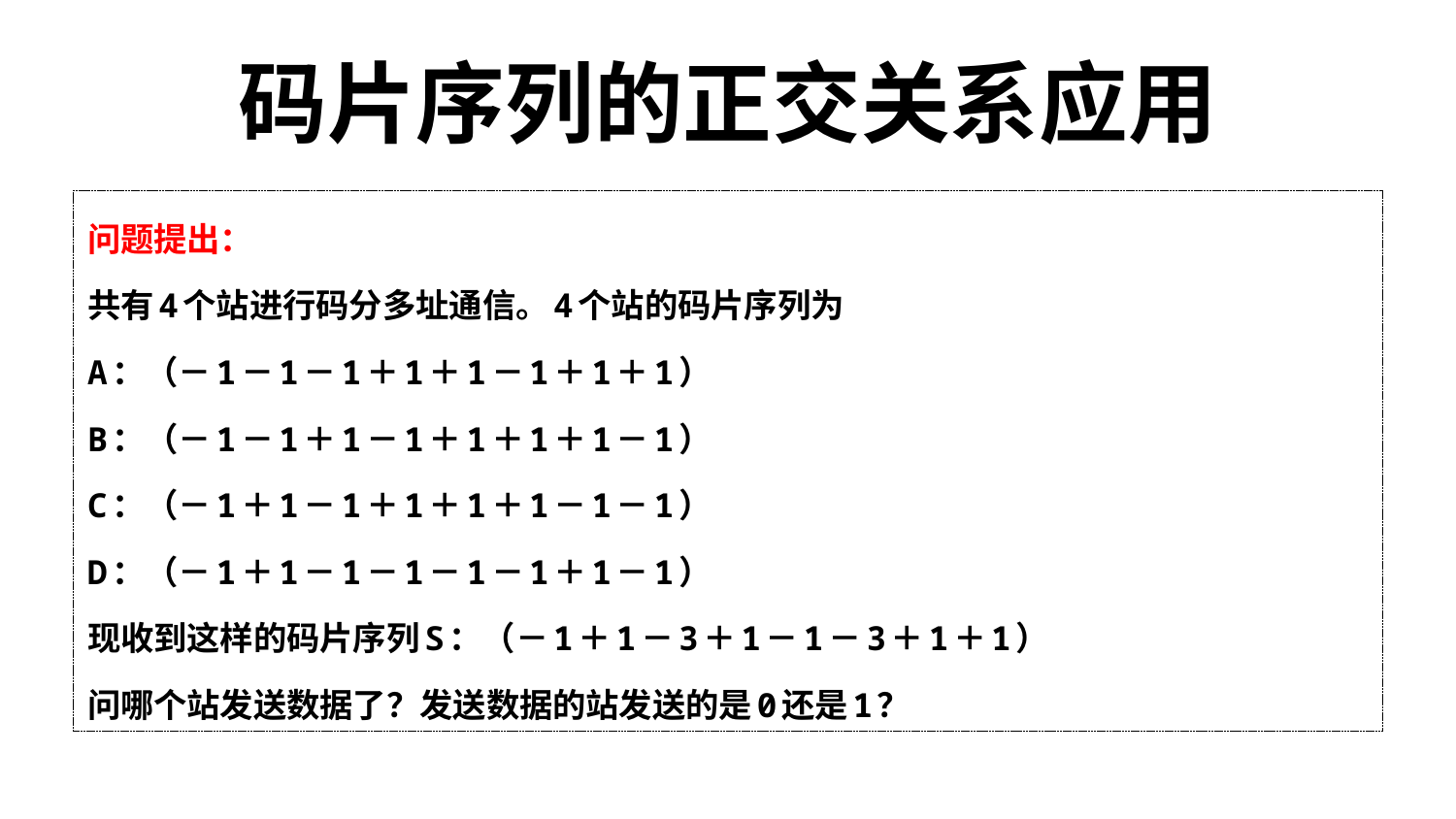

# 码片序列的正交关系应用
问题提出：
共有4个站进行码分多址通信。4个站的码片序列为
A：（－1－1－1＋1＋1－1＋1＋1）
B：（－1－1＋1－1＋1＋1＋1－1）
C：（－1＋1－1＋1＋1＋1－1－1）
D：（－1＋1－1－1－1－1＋1－1）
现收到这样的码片序列S：（－1＋1－3＋1－1－3＋1＋1）
问哪个站发送数据了？发送数据的站发送的是0还是1？